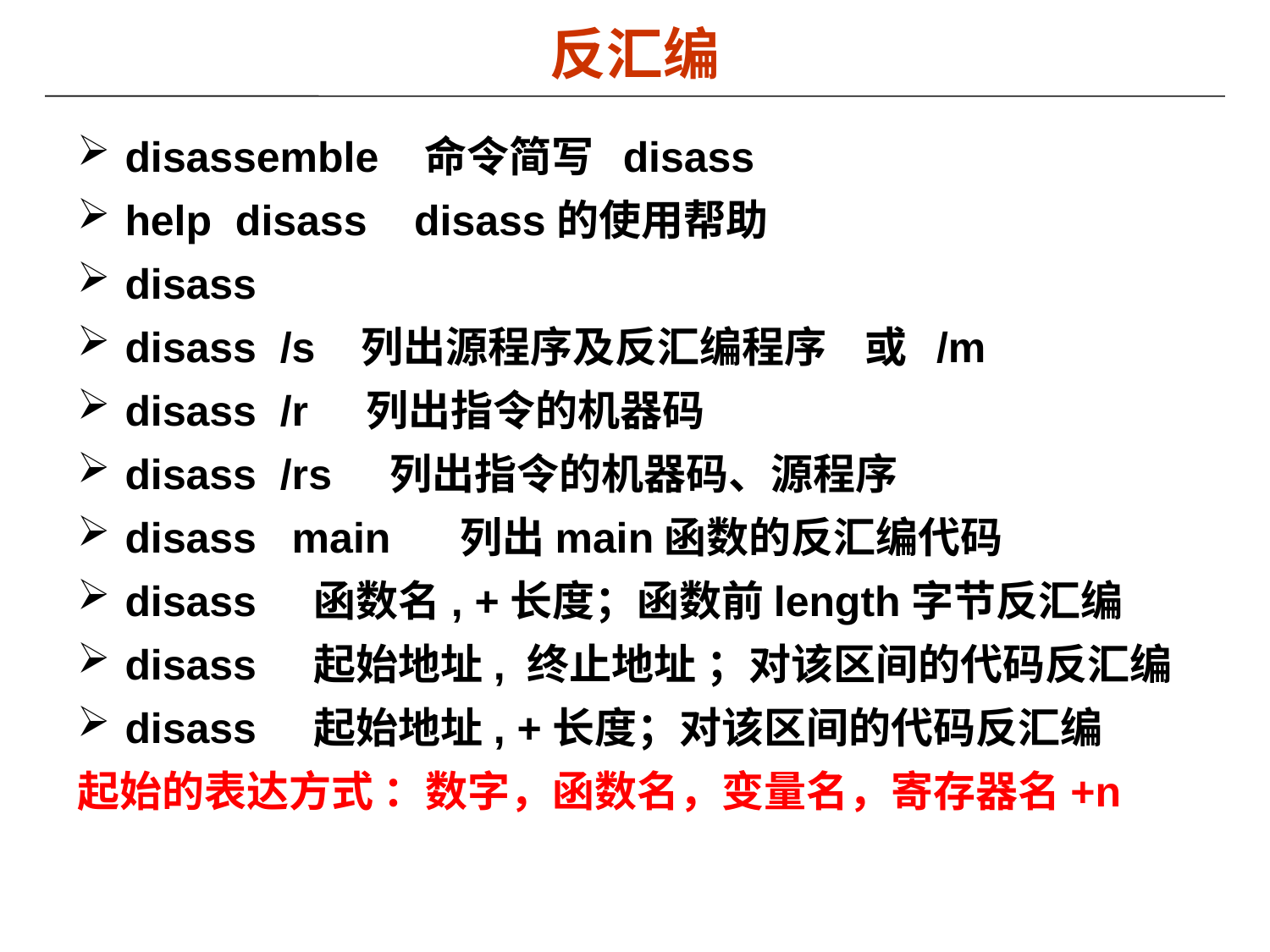

反汇编
disassemble   命令简写  disass
help  disass    disass的使用帮助
disass
disass  /s   列出源程序及反汇编程序    或  /m
disass  /r    列出指令的机器码
disass  /rs    列出指令的机器码、源程序
disass   main     列出main函数的反汇编代码
disass    函数名, +长度；函数前length字节反汇编
disass    起始地址, 终止地址 ；对该区间的代码反汇编
disass    起始地址, +长度；对该区间的代码反汇编
起始的表达方式 ：数字，函数名，变量名，寄存器名+n